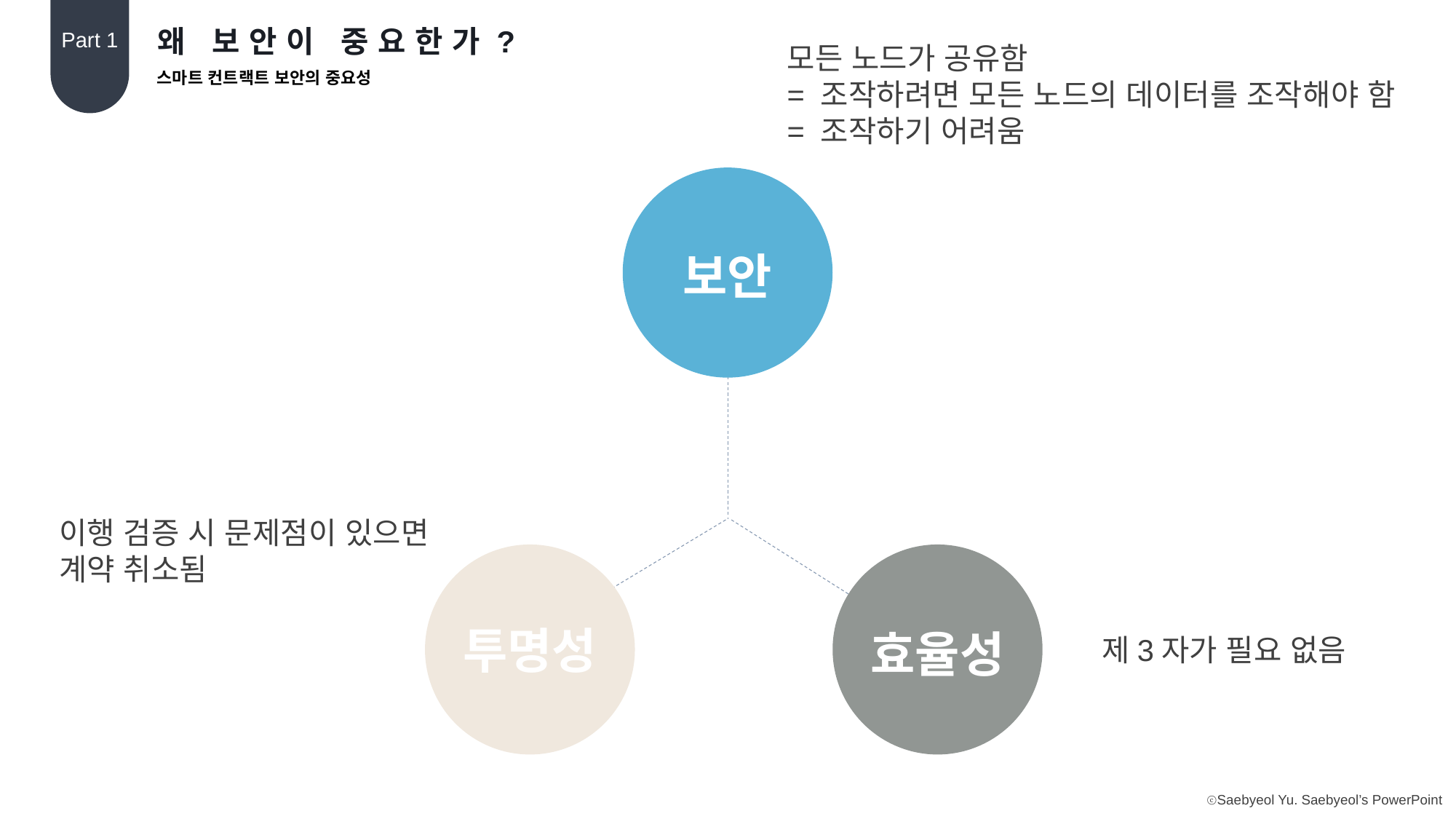

왜 보안이 중요한가?
Part 1
모든 노드가 공유함
= 조작하려면 모든 노드의 데이터를 조작해야 함
= 조작하기 어려움
스마트 컨트랙트 보안의 중요성

보안
이행 검증 시 문제점이 있으면
계약 취소됨

투명성
효율성
제3자가 필요 없음